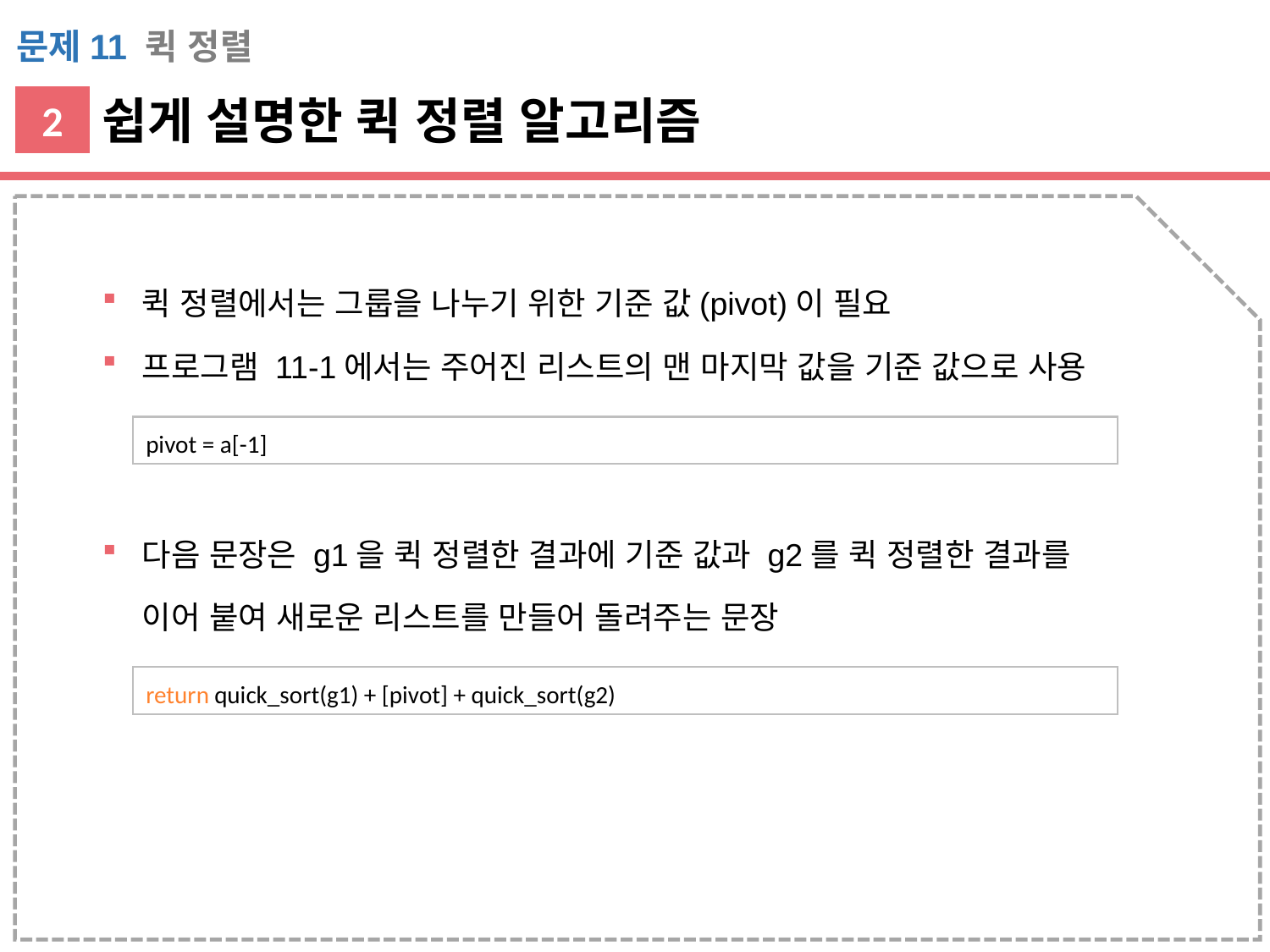

문제11 퀵 정렬
쉽게 설명한 퀵 정렬 알고리즘
2

퀵 정렬에서는 그룹을 나누기 위한 기준 값(pivot)이 필요
프로그램 11-1에서는 주어진 리스트의 맨 마지막 값을 기준 값으로 사용

다음 문장은 g1을 퀵 정렬한 결과에 기준 값과 g2를 퀵 정렬한 결과를
이어 붙여 새로운 리스트를 만들어 돌려주는 문장
pivot = a[-1]
return quick_sort(g1) + [pivot] + quick_sort(g2)